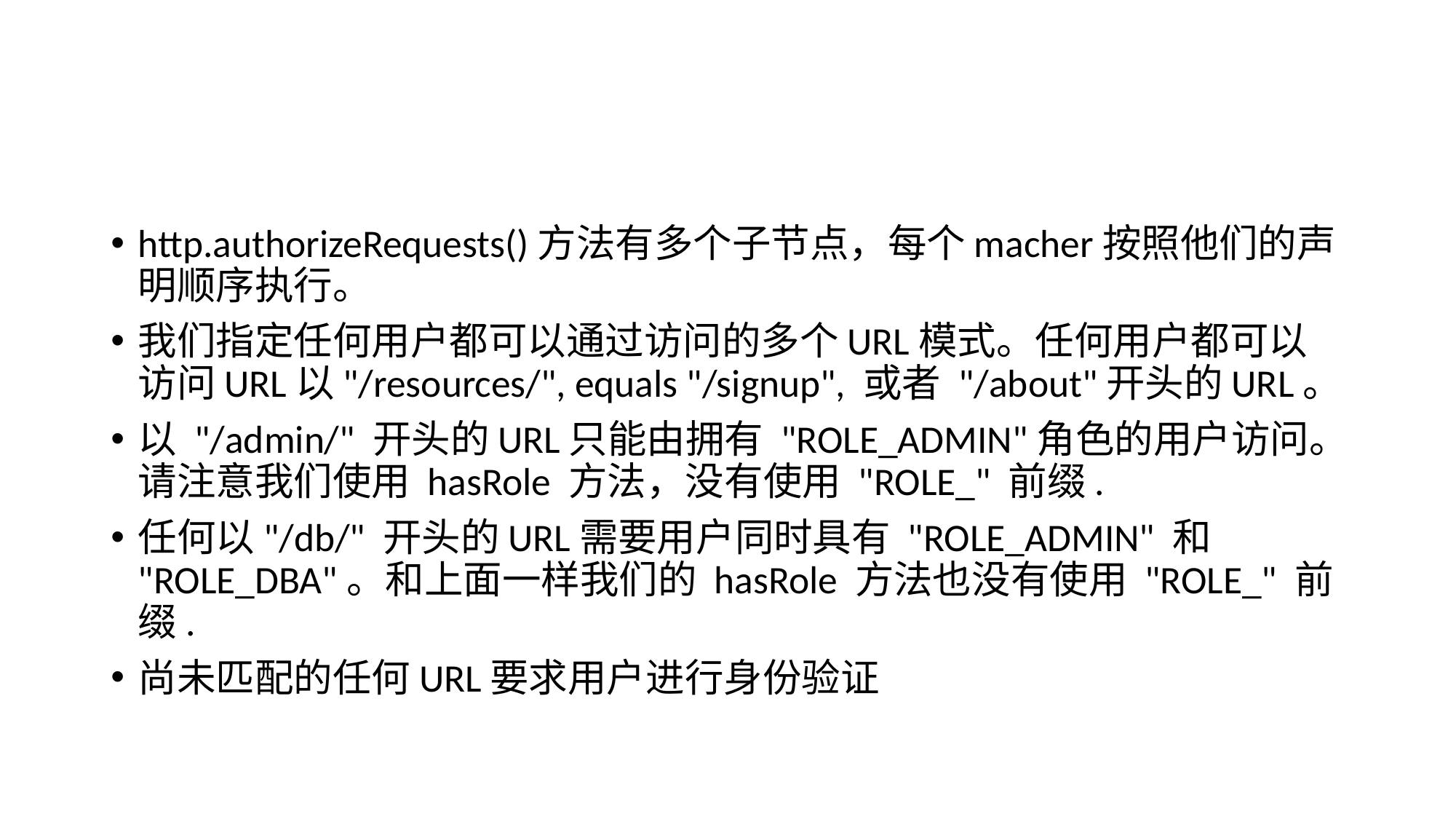

#
http.authorizeRequests()方法有多个子节点，每个macher按照他们的声明顺序执行。
我们指定任何用户都可以通过访问的多个URL模式。任何用户都可以访问URL以"/resources/", equals "/signup", 或者 "/about"开头的URL。
以 "/admin/" 开头的URL只能由拥有 "ROLE_ADMIN"角色的用户访问。请注意我们使用 hasRole 方法，没有使用 "ROLE_" 前缀.
任何以"/db/" 开头的URL需要用户同时具有 "ROLE_ADMIN" 和 "ROLE_DBA"。和上面一样我们的 hasRole 方法也没有使用 "ROLE_" 前缀.
尚未匹配的任何URL要求用户进行身份验证